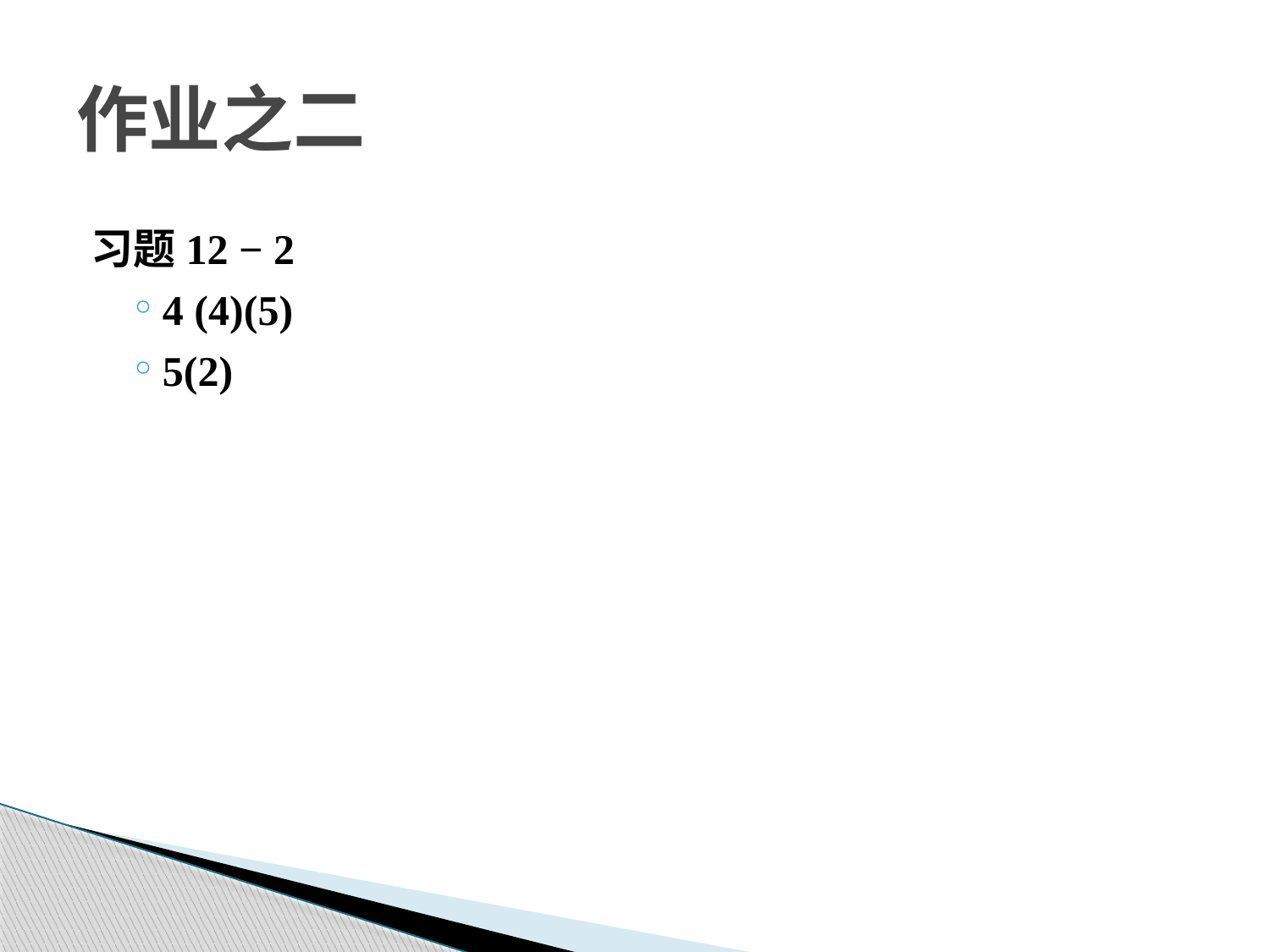

习题12 − 2
4 (4)(5)
5(2)

作业之二